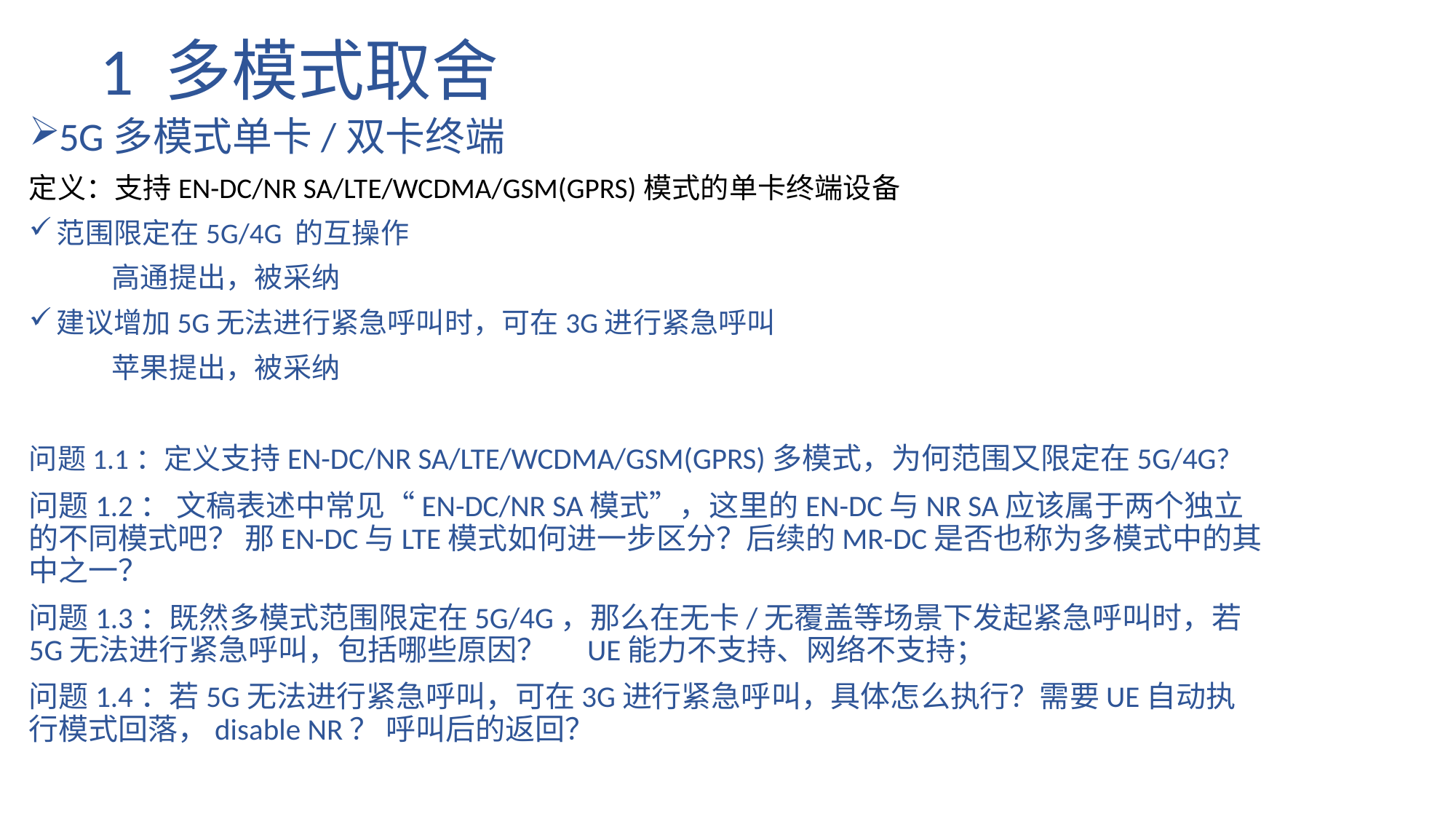

# 1 多模式取舍
5G多模式单卡/双卡终端
定义：支持EN-DC/NR SA/LTE/WCDMA/GSM(GPRS)模式的单卡终端设备
范围限定在5G/4G 的互操作
            高通提出，被采纳
建议增加5G无法进行紧急呼叫时，可在3G进行紧急呼叫
            苹果提出，被采纳

问题1.1：定义支持EN-DC/NR SA/LTE/WCDMA/GSM(GPRS)多模式，为何范围又限定在5G/4G?
问题1.2： 文稿表述中常见“EN-DC/NR SA模式”，这里的EN-DC与NR SA应该属于两个独立的不同模式吧？ 那EN-DC与LTE模式如何进一步区分？后续的MR-DC是否也称为多模式中的其中之一？
问题1.3：既然多模式范围限定在5G/4G，那么在无卡/无覆盖等场景下发起紧急呼叫时，若5G无法进行紧急呼叫，包括哪些原因？     UE能力不支持、网络不支持；
问题1.4：若5G无法进行紧急呼叫，可在3G进行紧急呼叫，具体怎么执行？需要UE自动执行模式回落，disable NR？ 呼叫后的返回？